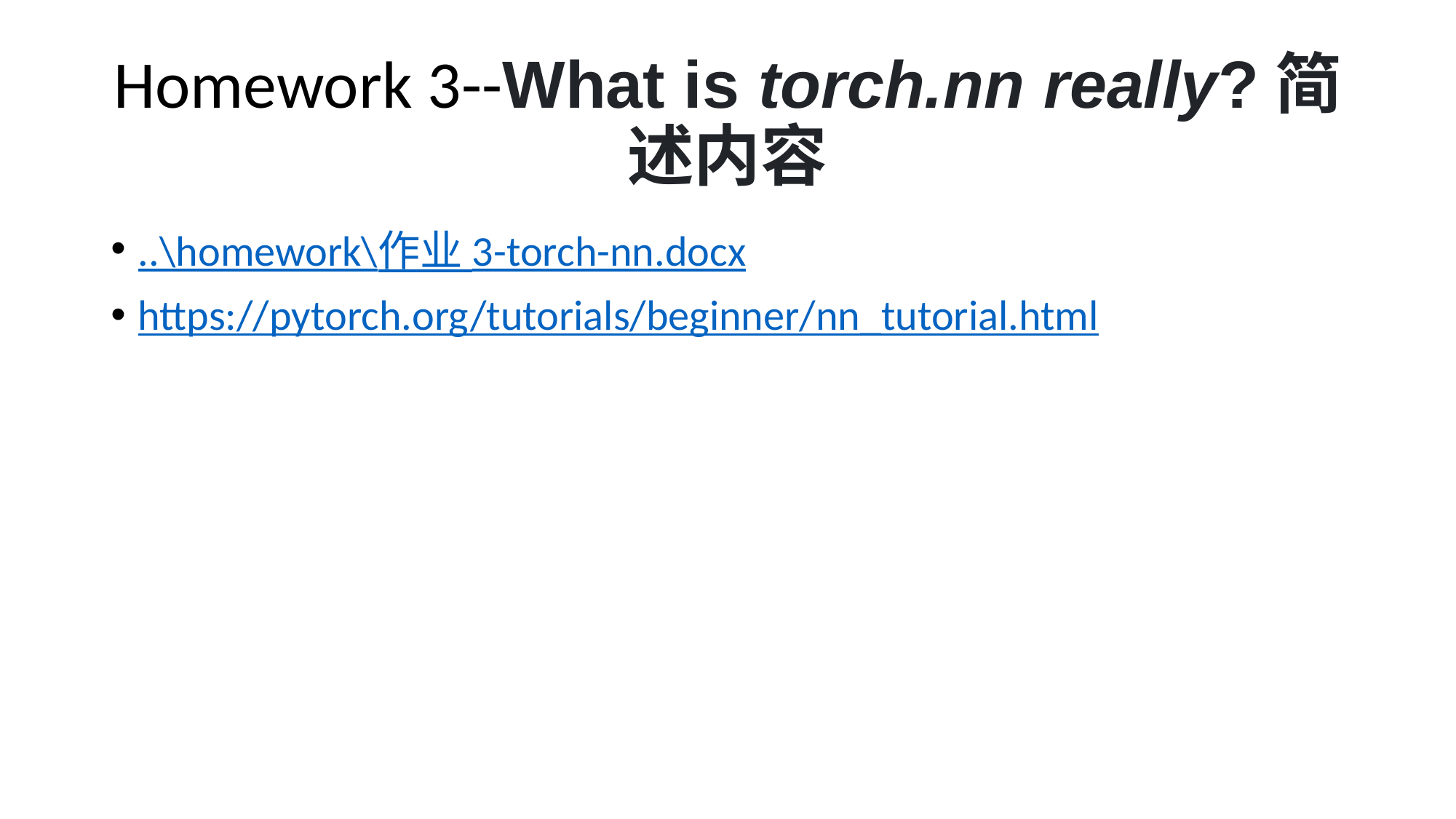

# Homework 3--What is torch.nn really?简述内容
..\homework\作业 3-torch-nn.docx
https://pytorch.org/tutorials/beginner/nn_tutorial.html